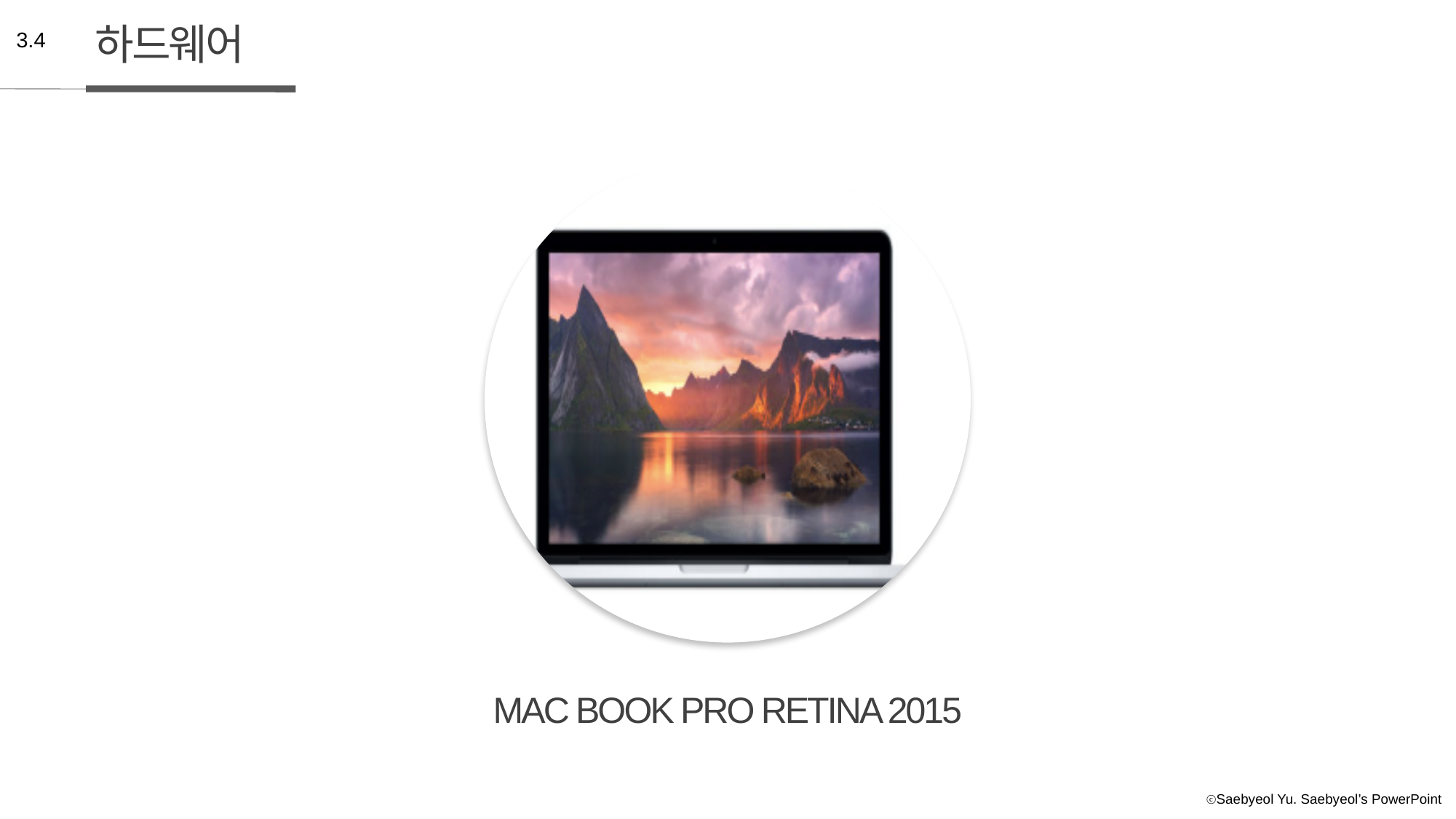

하드웨어
3.4

MAC BOOK PRO RETINA 2015